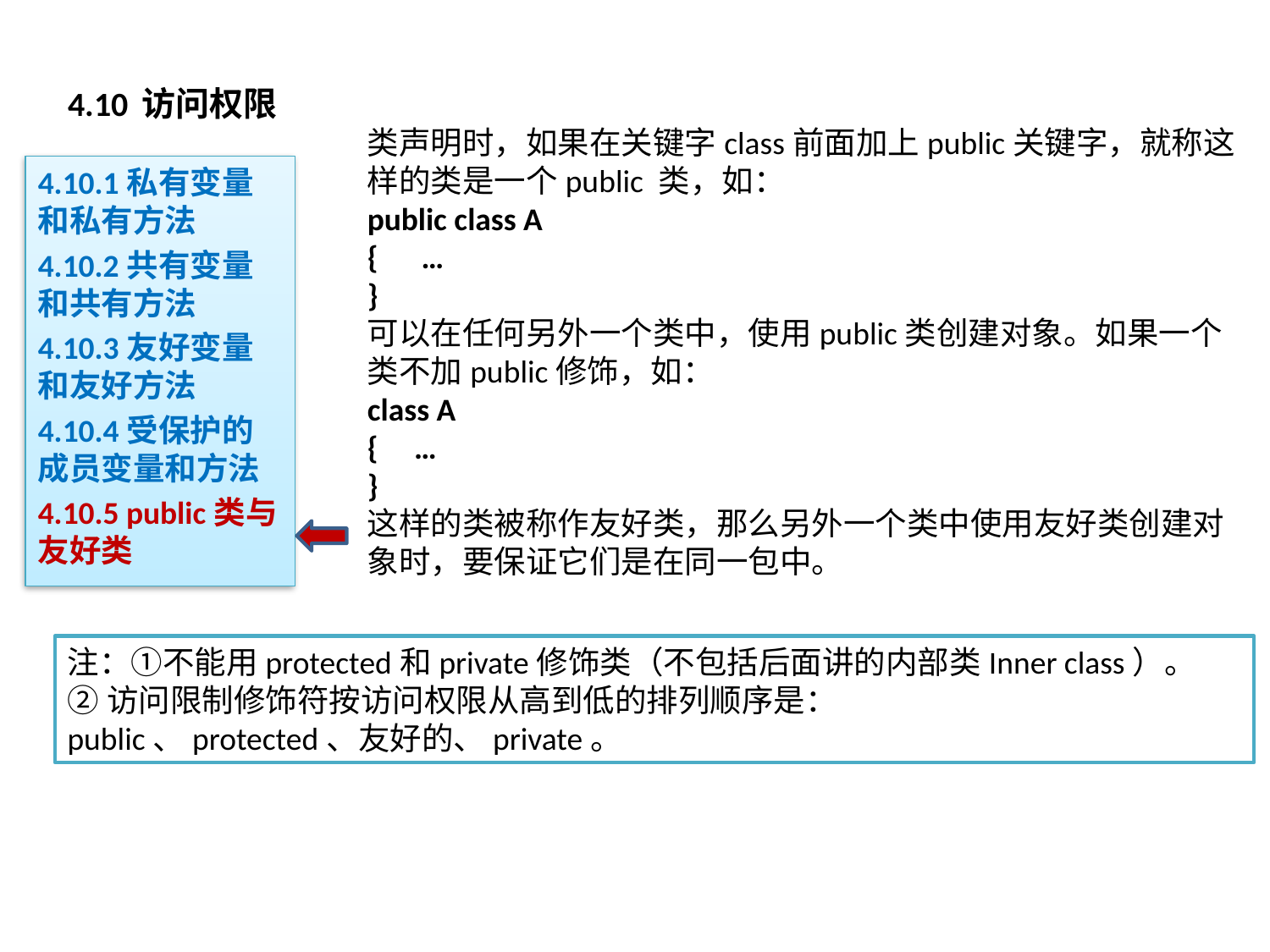

# 4.10 访问权限
类声明时，如果在关键字class前面加上public关键字，就称这样的类是一个public 类，如：
public class A
{      …
}
可以在任何另外一个类中，使用public类创建对象。如果一个类不加public修饰，如：
class A
{     …
}
这样的类被称作友好类，那么另外一个类中使用友好类创建对象时，要保证它们是在同一包中。
4.10.1私有变量和私有方法
4.10.2共有变量和共有方法
4.10.3友好变量和友好方法
4.10.4受保护的成员变量和方法
4.10.5 public类与友好类

注：①不能用protected和private修饰类（不包括后面讲的内部类Inner class）。
②访问限制修饰符按访问权限从高到低的排列顺序是：
public、protected、友好的、private。